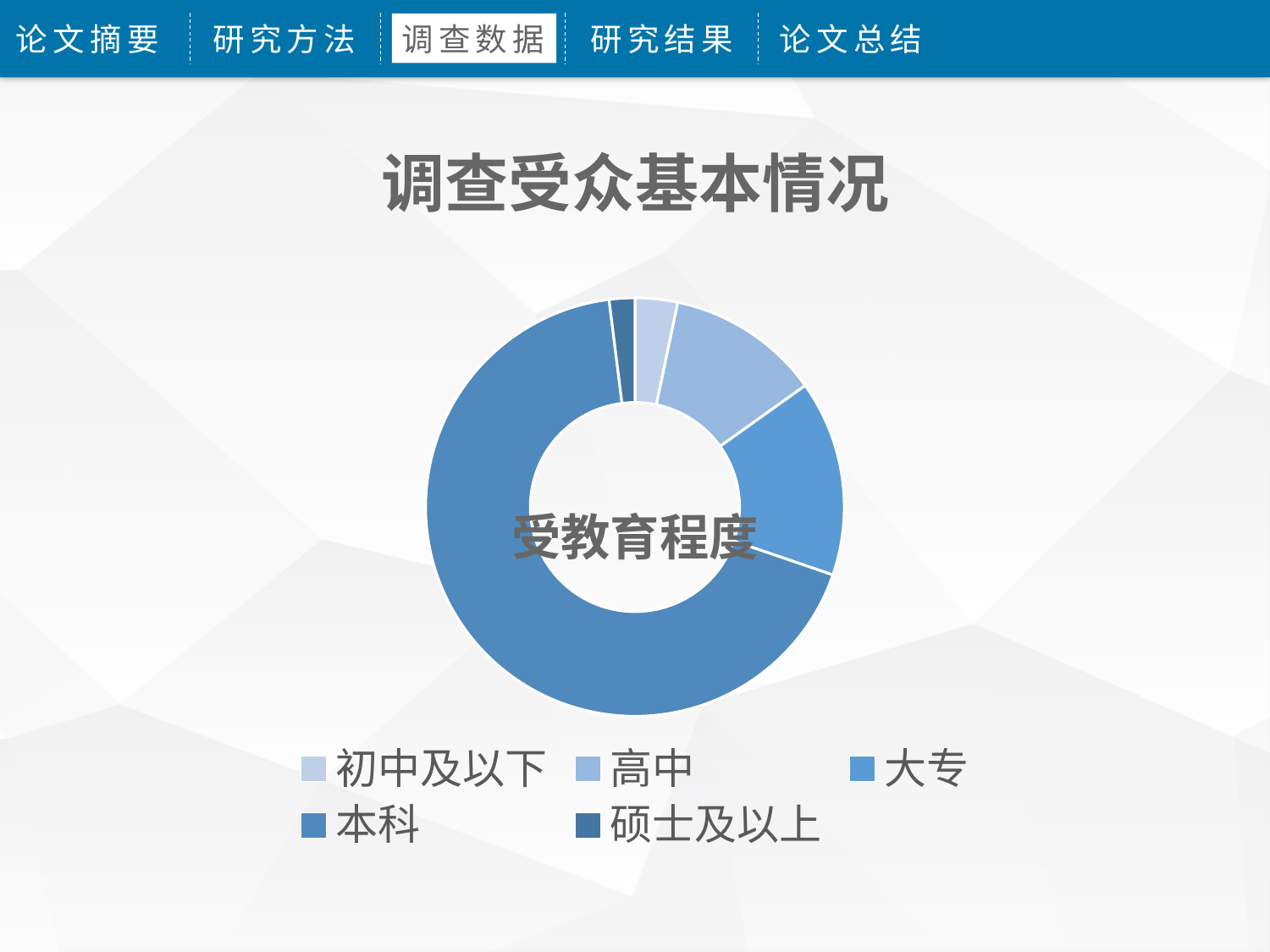

论文摘要
研究方法
调查数据
研究结果
论文总结

调查受众基本情况

### Chart

| Category | 受教育程度 |
|---|---|
| 初中及以下 | 5.0 |
| 高中 | 18.0 |
| 大专 | 23.0 |
| 本科 | 103.0 |
| 硕士及以上 | 3.0 |
受教育程度